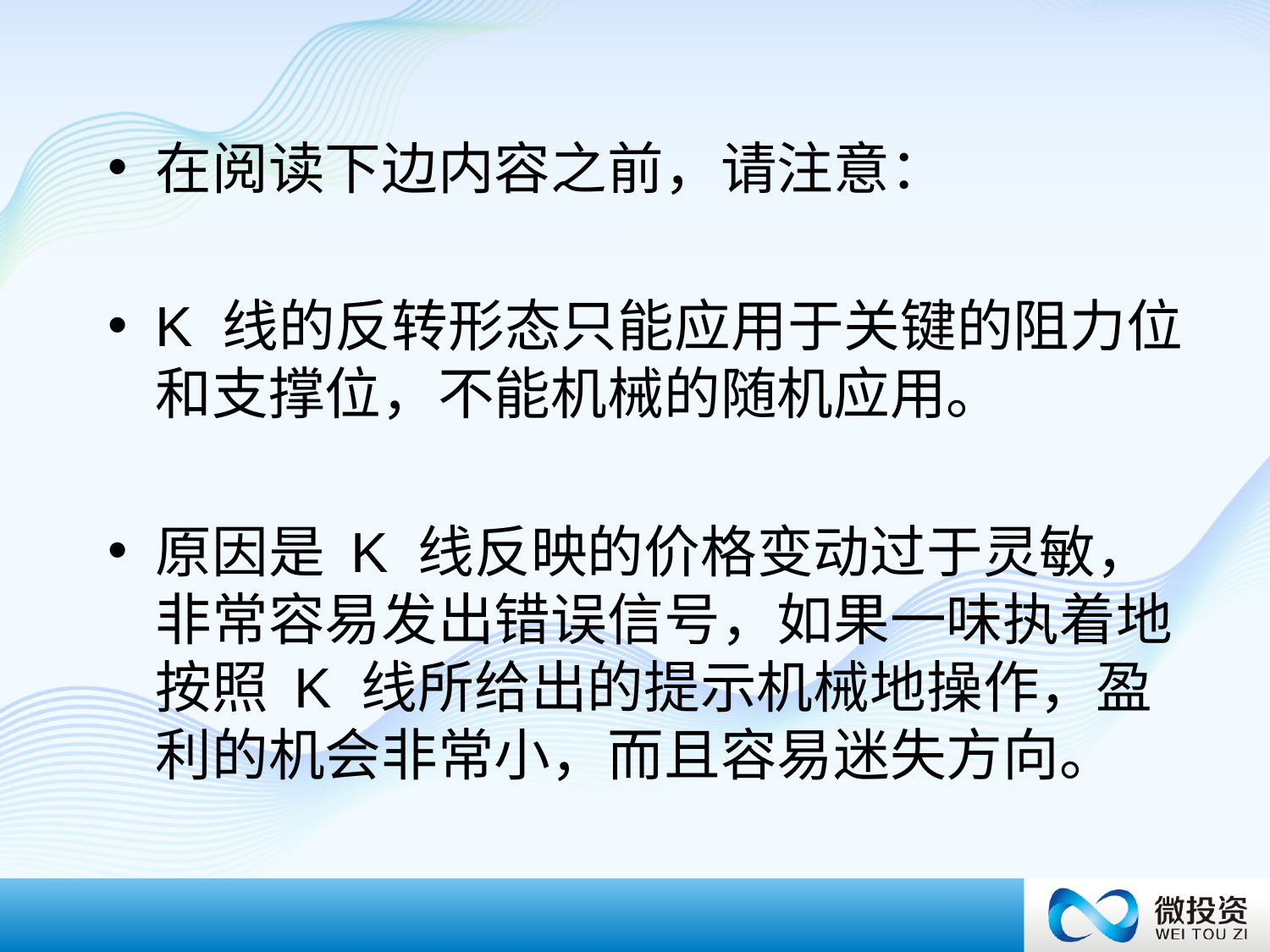

在阅读下边内容之前，请注意：

K 线的反转形态只能应用于关键的阻力位和支撑位，不能机械的随机应用。

原因是 K 线反映的价格变动过于灵敏，非常容易发出错误信号，如果一味执着地按照 K 线所给出的提示机械地操作，盈利的机会非常小，而且容易迷失方向。